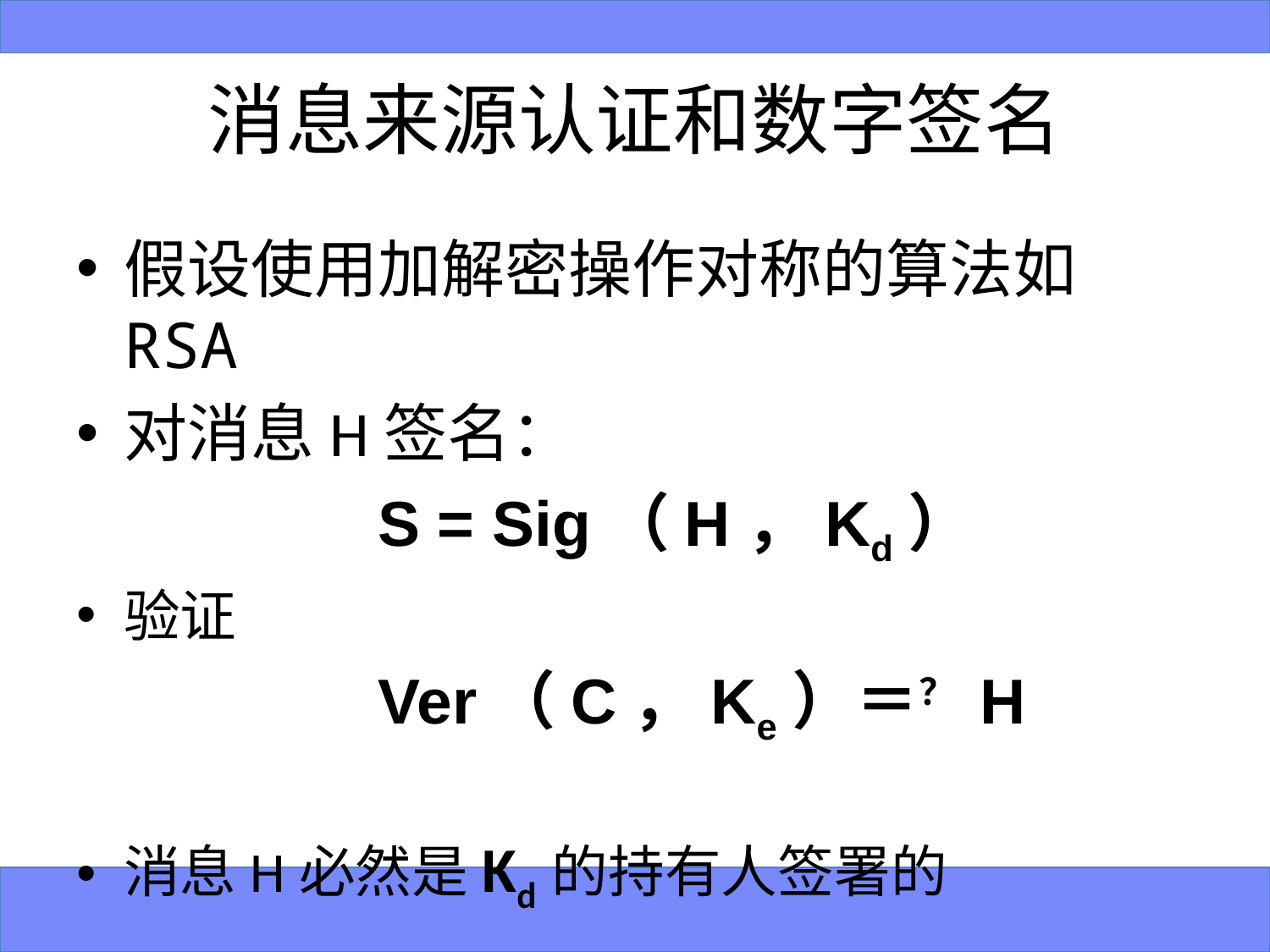

# 消息来源认证和数字签名
假设使用加解密操作对称的算法如RSA
对消息H签名：
			S = Sig（H，Kd）
验证
			Ver（C，Ke）＝？ H

消息H必然是Kd的持有人签署的